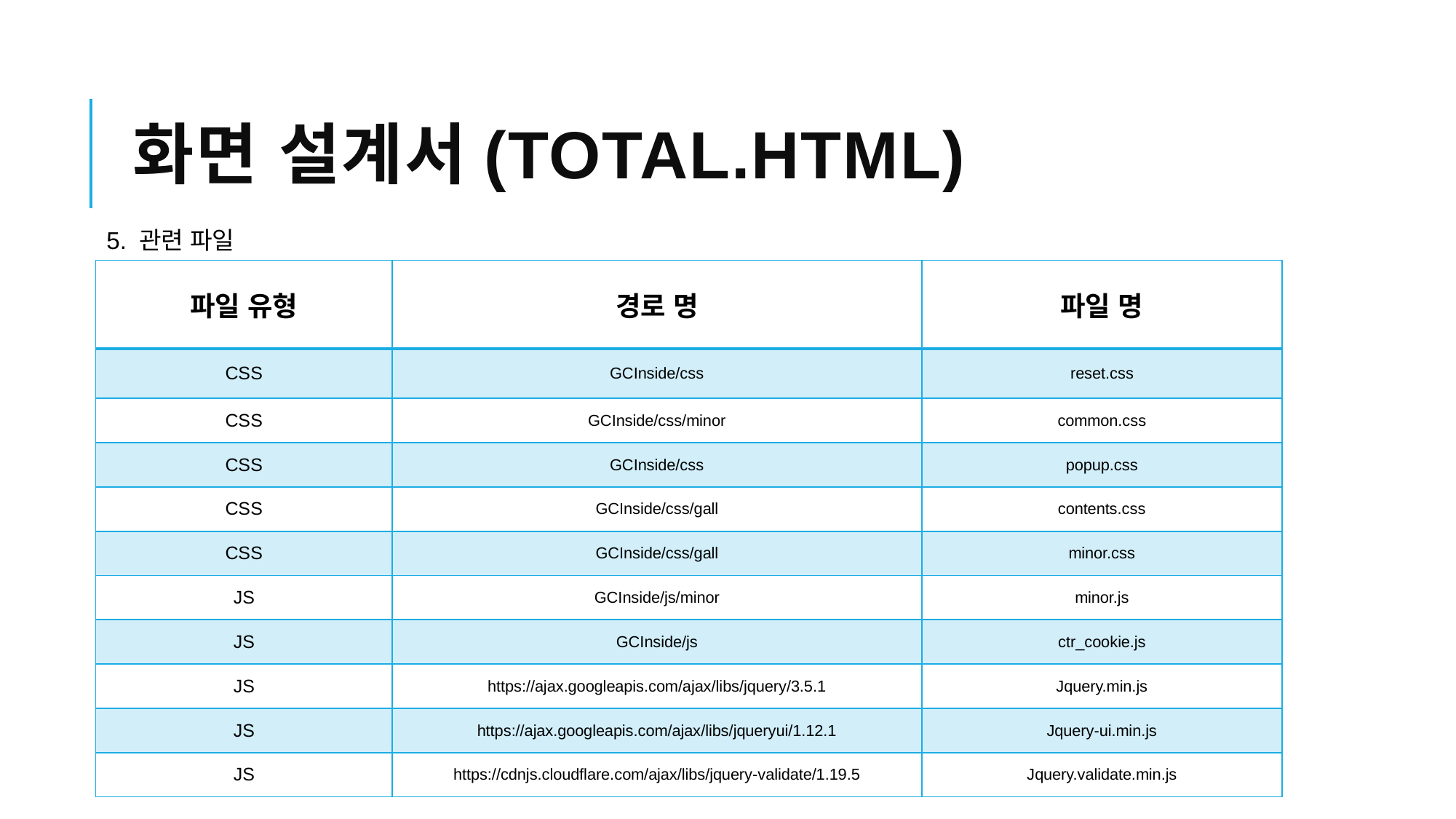

# 화면 설계서(total.html)
5. 관련 파일
| 파일 유형 | 경로 명 | 파일 명 |
| --- | --- | --- |
| CSS | GCInside/css | reset.css |
| CSS | GCInside/css/minor | common.css |
| CSS | GCInside/css | popup.css |
| CSS | GCInside/css/gall | contents.css |
| CSS | GCInside/css/gall | minor.css |
| JS | GCInside/js/minor | minor.js |
| JS | GCInside/js | ctr\_cookie.js |
| JS | https://ajax.googleapis.com/ajax/libs/jquery/3.5.1 | Jquery.min.js |
| JS | https://ajax.googleapis.com/ajax/libs/jqueryui/1.12.1 | Jquery-ui.min.js |
| JS | https://cdnjs.cloudflare.com/ajax/libs/jquery-validate/1.19.5 | Jquery.validate.min.js |